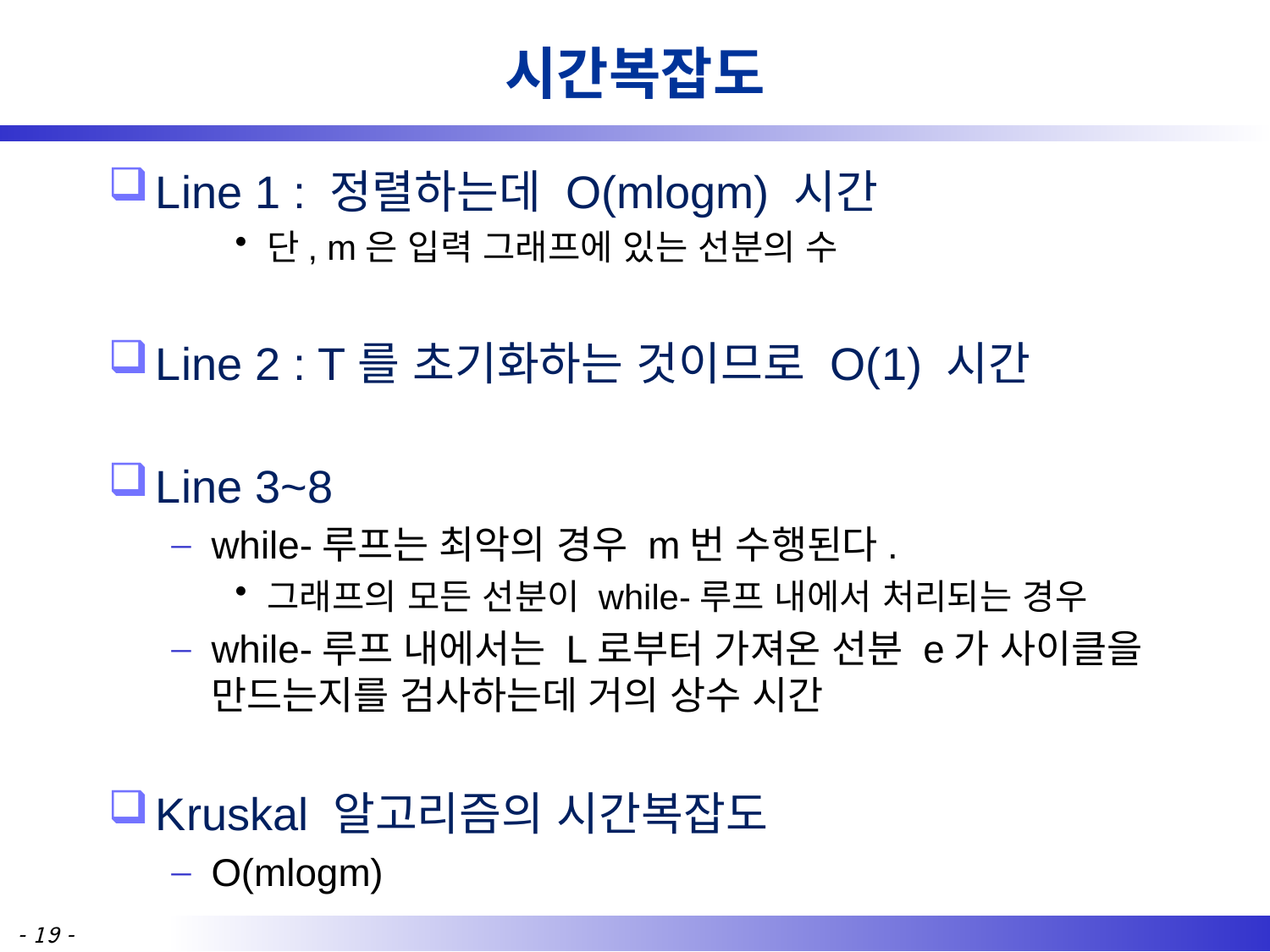

# 시간복잡도
Line 1 : 정렬하는데 O(mlogm) 시간
단, m은 입력 그래프에 있는 선분의 수

Line 2 : T를 초기화하는 것이므로 O(1) 시간

Line 3~8
while-루프는 최악의 경우 m번 수행된다.
그래프의 모든 선분이 while-루프 내에서 처리되는 경우
while-루프 내에서는 L로부터 가져온 선분 e가 사이클을 만드는지를 검사하는데 거의 상수 시간

Kruskal 알고리즘의 시간복잡도
O(mlogm)
- 19 -